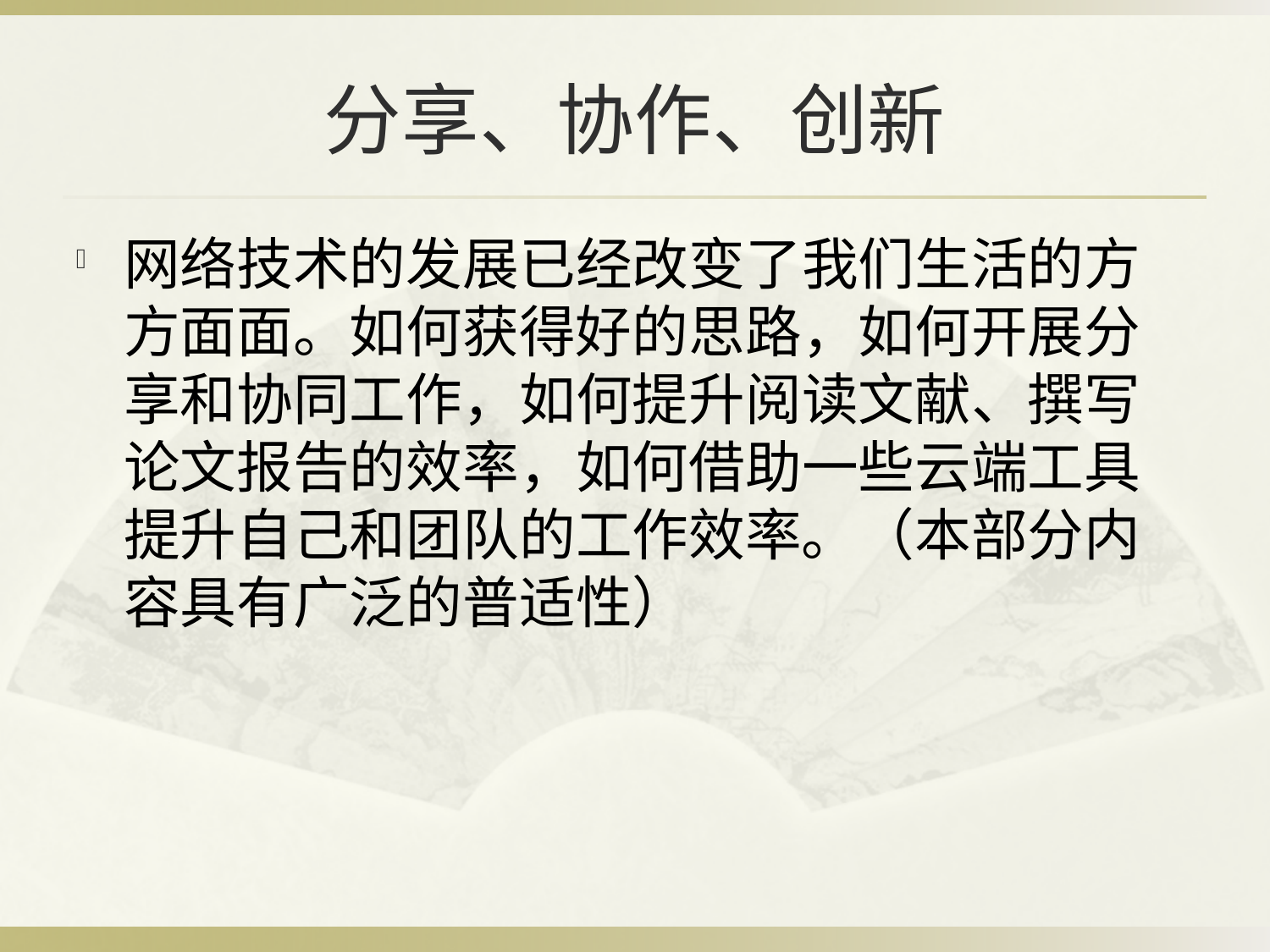

# 分享、协作、创新
网络技术的发展已经改变了我们生活的方方面面。如何获得好的思路，如何开展分享和协同工作，如何提升阅读文献、撰写论文报告的效率，如何借助一些云端工具提升自己和团队的工作效率。（本部分内容具有广泛的普适性）